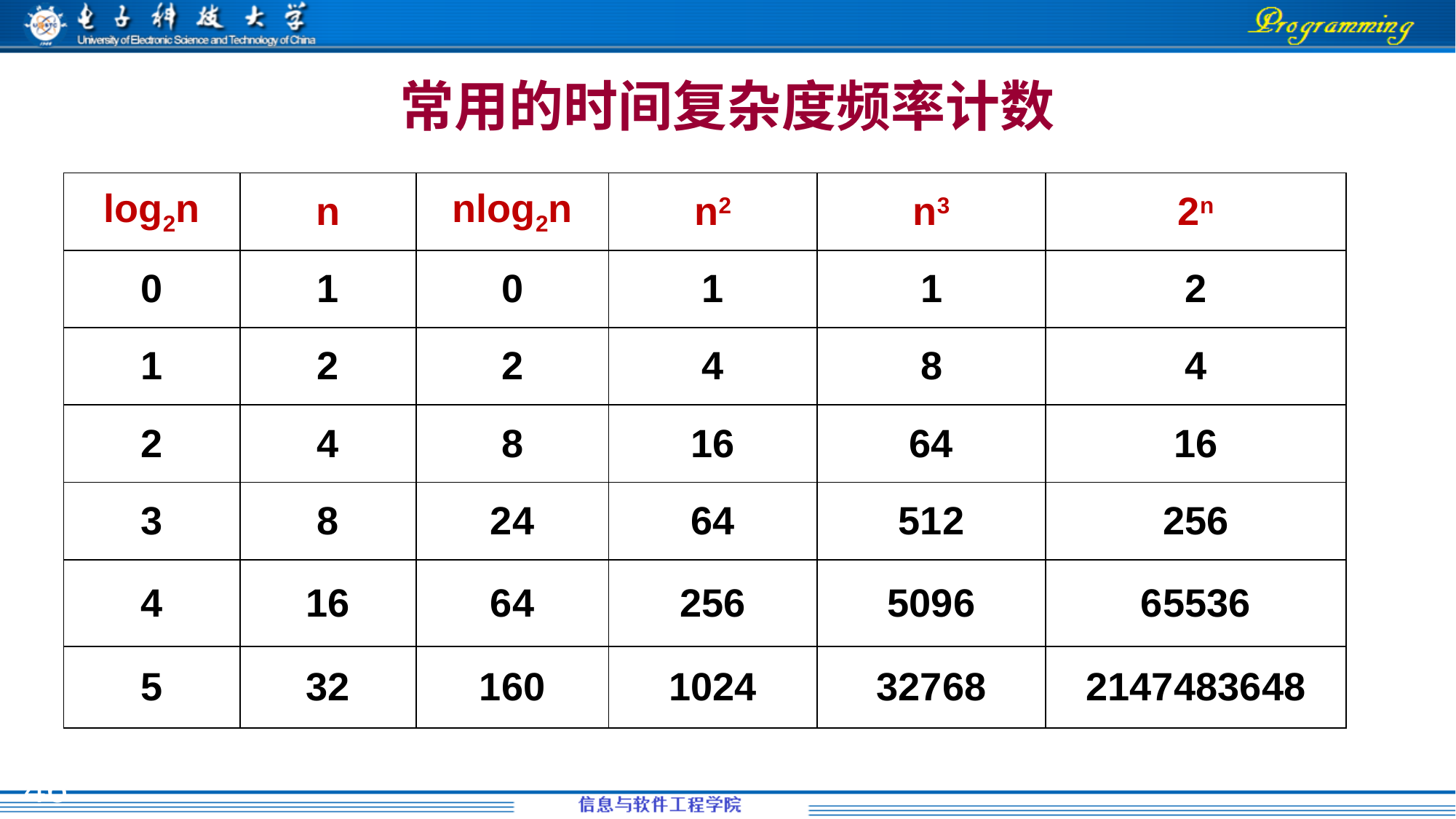

# 常用的时间复杂度频率计数
| log2n | n | nlog2n | n2 | n3 | 2n |
| --- | --- | --- | --- | --- | --- |
| 0 | 1 | 0 | 1 | 1 | 2 |
| 1 | 2 | 2 | 4 | 8 | 4 |
| 2 | 4 | 8 | 16 | 64 | 16 |
| 3 | 8 | 24 | 64 | 512 | 256 |
| 4 | 16 | 64 | 256 | 5096 | 65536 |
| 5 | 32 | 160 | 1024 | 32768 | 2147483648 |
46